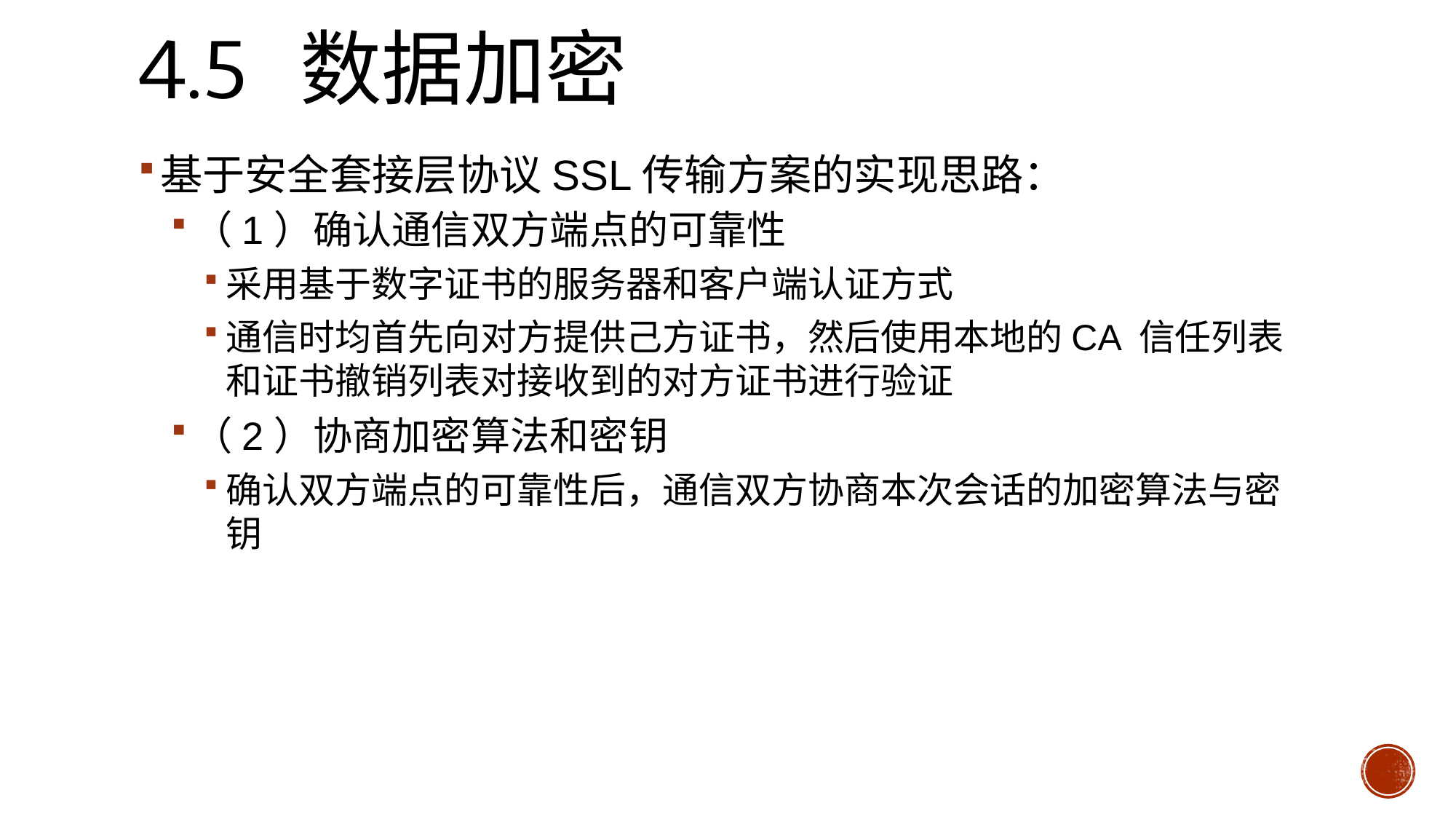

# 4.5  数据加密
基于安全套接层协议SSL传输方案的实现思路：
（1）确认通信双方端点的可靠性
采用基于数字证书的服务器和客户端认证方式
通信时均首先向对方提供己方证书，然后使用本地的CA 信任列表和证书撤销列表对接收到的对方证书进行验证
（2）协商加密算法和密钥
确认双方端点的可靠性后，通信双方协商本次会话的加密算法与密钥

77